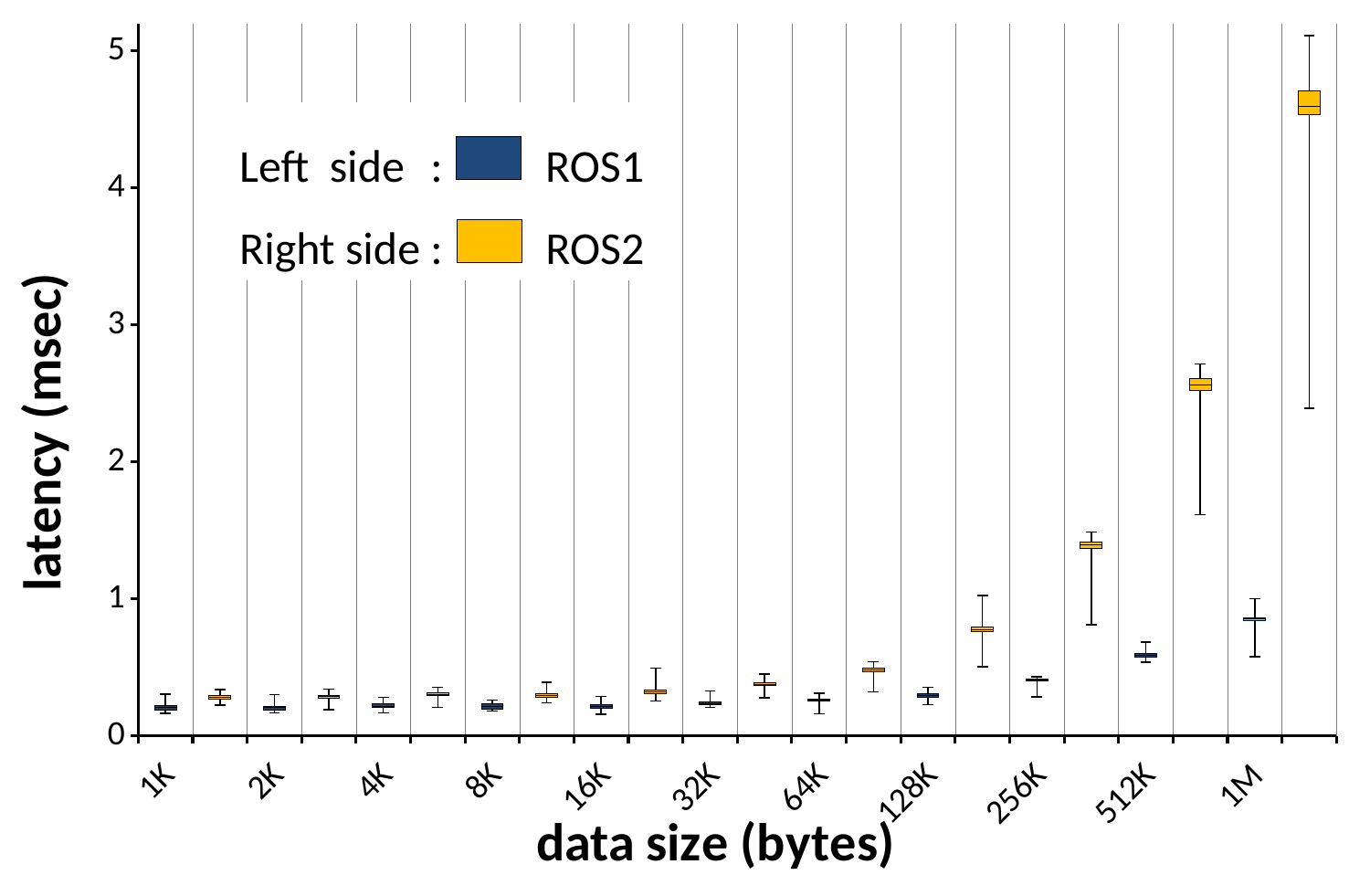

### Chart

| Category | 箱の境界1 | 中央線 | 箱の境界2 |
|---|---|---|---|
| 　　1K | 0.188 | 0.016999999999999987 | 0.014000000000000012 |
|  | 0.268 | 0.009000000000000008 | 0.014000000000000012 |
| 　　2K | 0.186 | 0.017999999999999988 | 0.010000000000000009 |
|  | 0.272 | 0.012999999999999956 | 0.008000000000000063 |
| 　　4K | 0.2045 | 0.01050000000000001 | 0.017000000000000015 |
|  | 0.292 | 0.01100000000000001 | 0.013000000000000012 |
| 　　8K | 0.1925 | 0.02149999999999999 | 0.02099999999999999 |
|  | 0.283 | 0.009000000000000008 | 0.017000000000000015 |
| 　　16K | 0.199 | 0.015999999999999986 | 0.011999999999999983 |
|  | 0.309 | 0.009000000000000008 | 0.014000000000000012 |
| 　　32K | 0.22799999999999998 | 0.008000000000000007 | 0.01100000000000001 |
|  | 0.364 | 0.009000000000000008 | 0.013999999999999957 |
| 　　64K | 0.253 | 0.006000000000000005 | 0.009000000000000008 |
|  | 0.46599999999999997 | 0.015000000000000013 | 0.015000000000000013 |
| 　　128K | 0.27849999999999997 | 0.01150000000000001 | 0.016500000000000015 |
|  | 0.757 | 0.019000000000000017 | 0.016999999999999904 |
| 　　256K | 0.398 | 0.008000000000000007 | 0.007499999999999951 |
|  | 1.368 | 0.02499999999999991 | 0.016999999999999904 |
| 　　512K | 0.5720000000000001 | 0.014000000000000012 | 0.011499999999999844 |
|  | 2.5170000000000003 | 0.042999999999999705 | 0.04599999999999982 |
| 　　1M | 0.8414999999999999 | 0.009500000000000064 | 0.008000000000000007 |
Left  side   :          ROS1
Right side :          ROS2